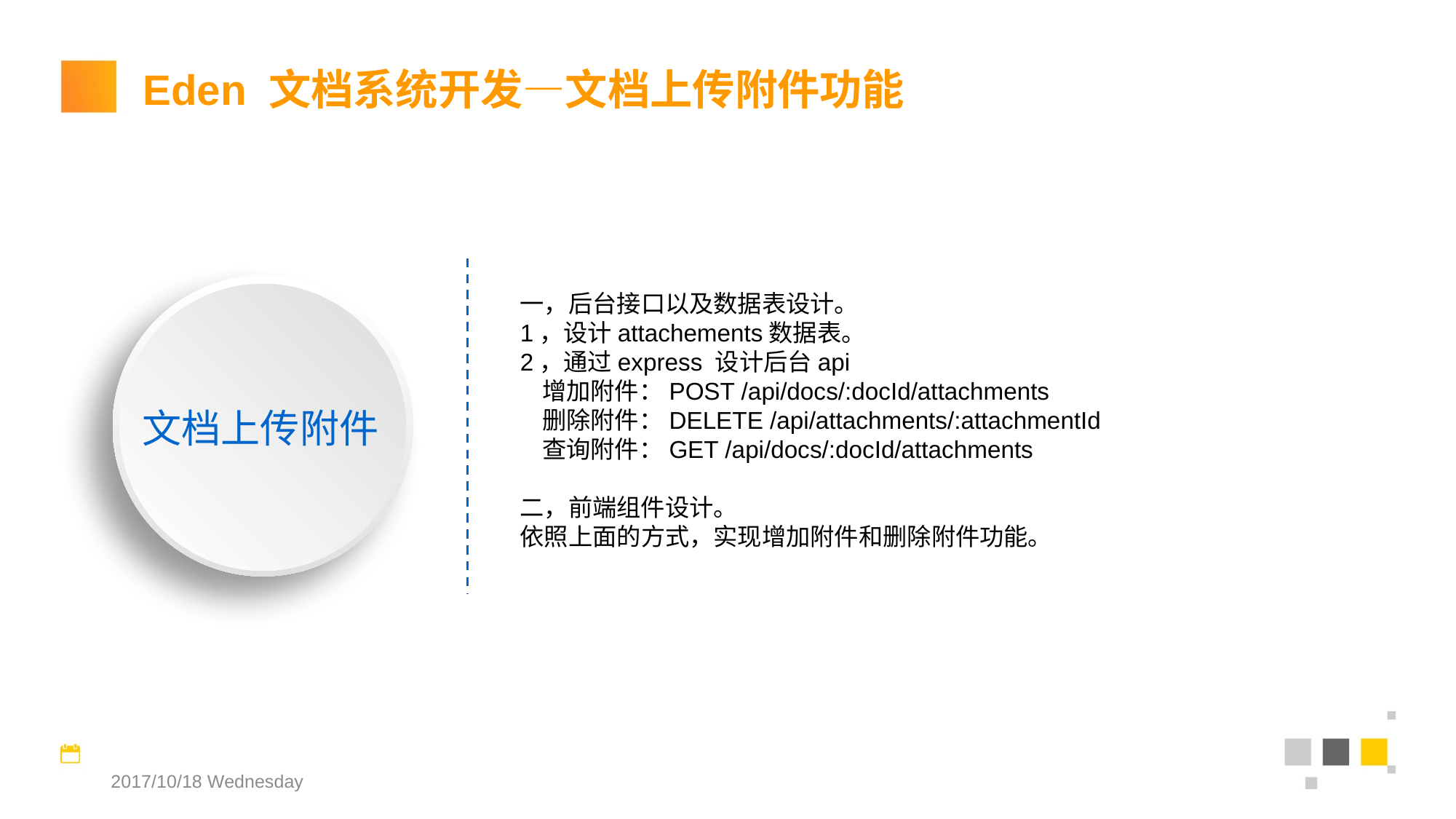

Eden 文档系统开发—文档上传附件功能

一，后台接口以及数据表设计。
1，设计attachements数据表。
2，通过express 设计后台api
   增加附件：POST /api/docs/:docId/attachments
   删除附件：DELETE /api/attachments/:attachmentId
   查询附件：GET /api/docs/:docId/attachments

二，前端组件设计。
依照上面的方式，实现增加附件和删除附件功能。
文档上传附件
2017/10/18 Wednesday
12